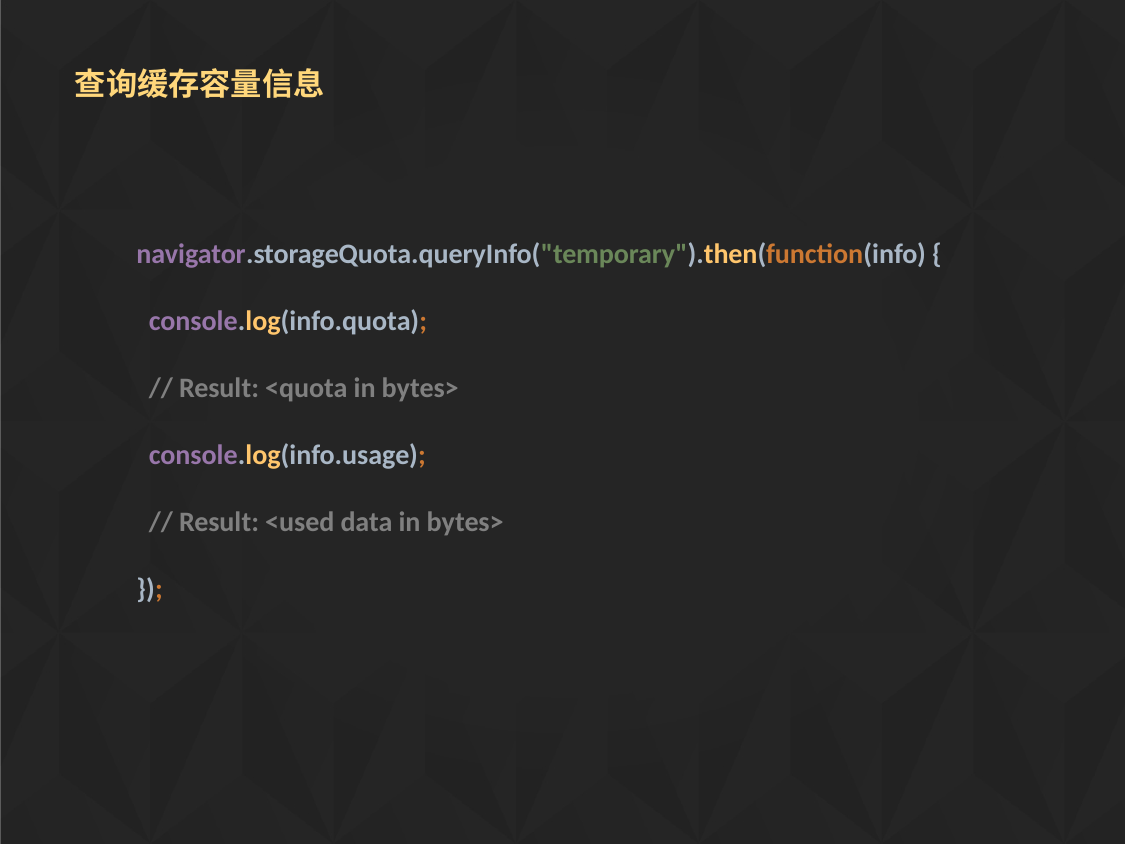

# 查询缓存容量信息
navigator.storageQuota.queryInfo("temporary").then(function(info) {
  console.log(info.quota);
  // Result: <quota in bytes>
  console.log(info.usage);
  // Result: <used data in bytes>
});